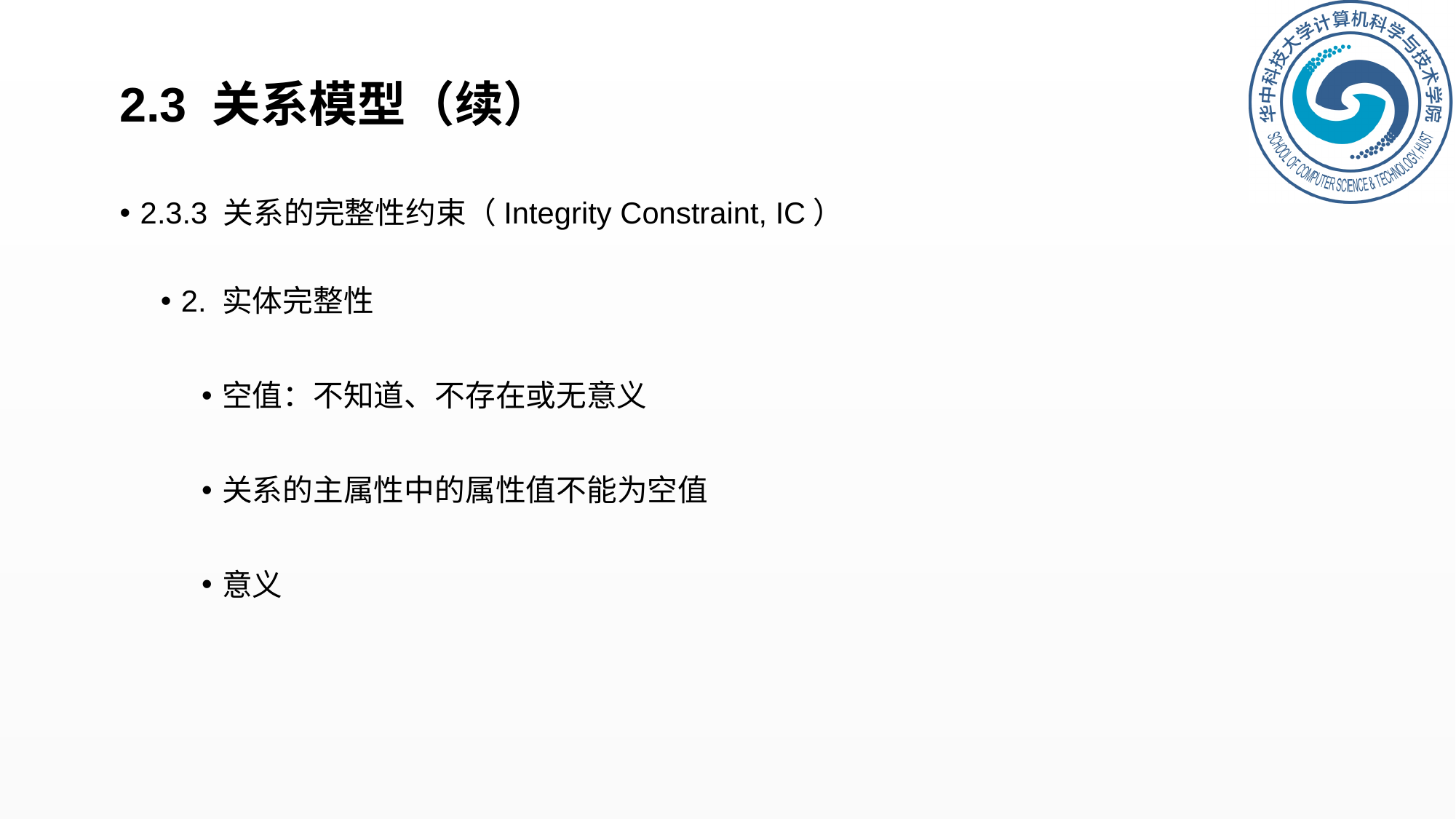

# 2.3 关系模型（续）
2.3.3 关系的完整性约束（Integrity Constraint, IC）

2. 实体完整性

空值：不知道、不存在或无意义

关系的主属性中的属性值不能为空值

意义